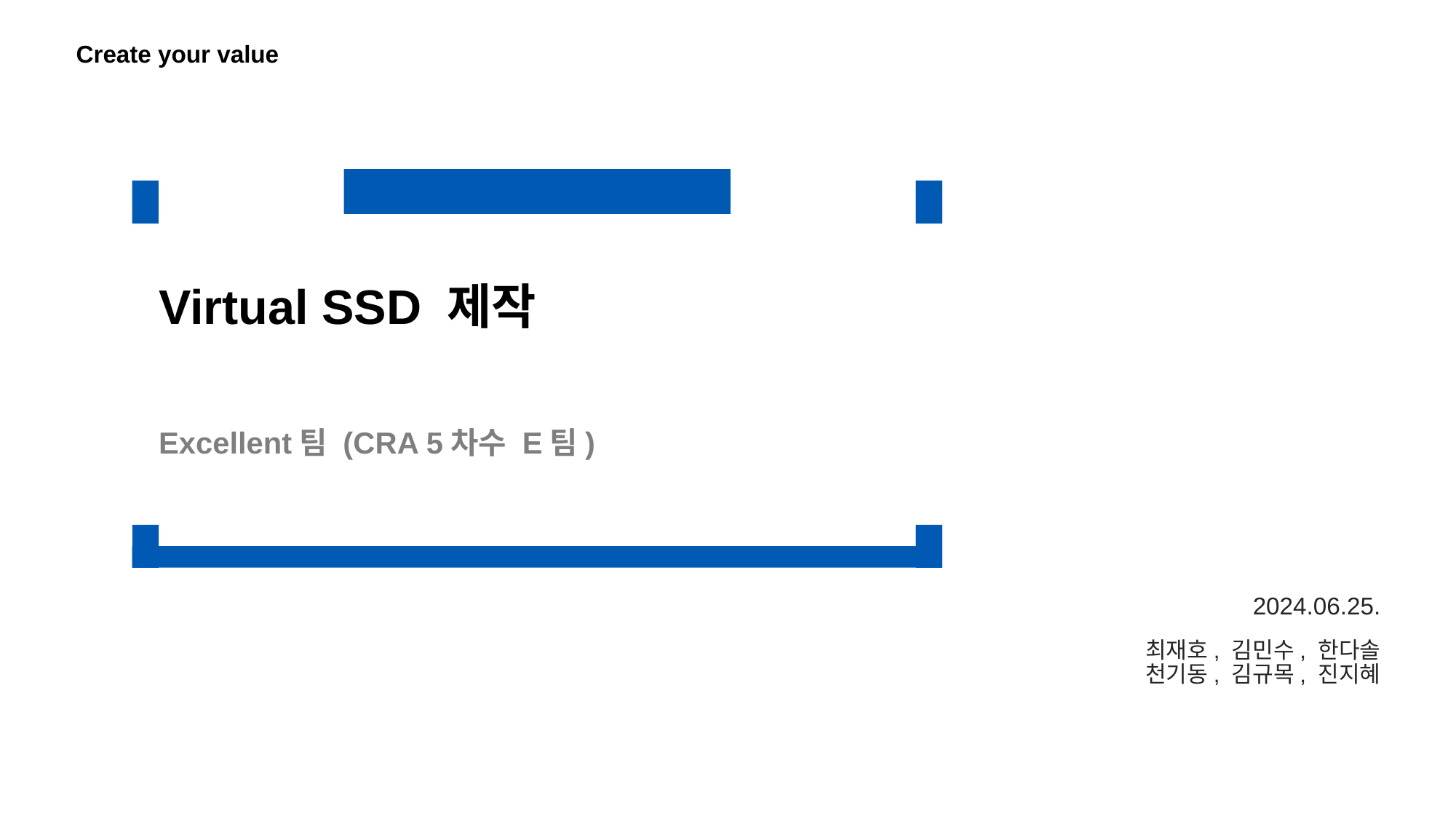

Virtual SSD 제작
Excellent팀 (CRA 5차수 E팀)
2024.06.25.
최재호, 김민수, 한다솔
천기동, 김규목, 진지혜